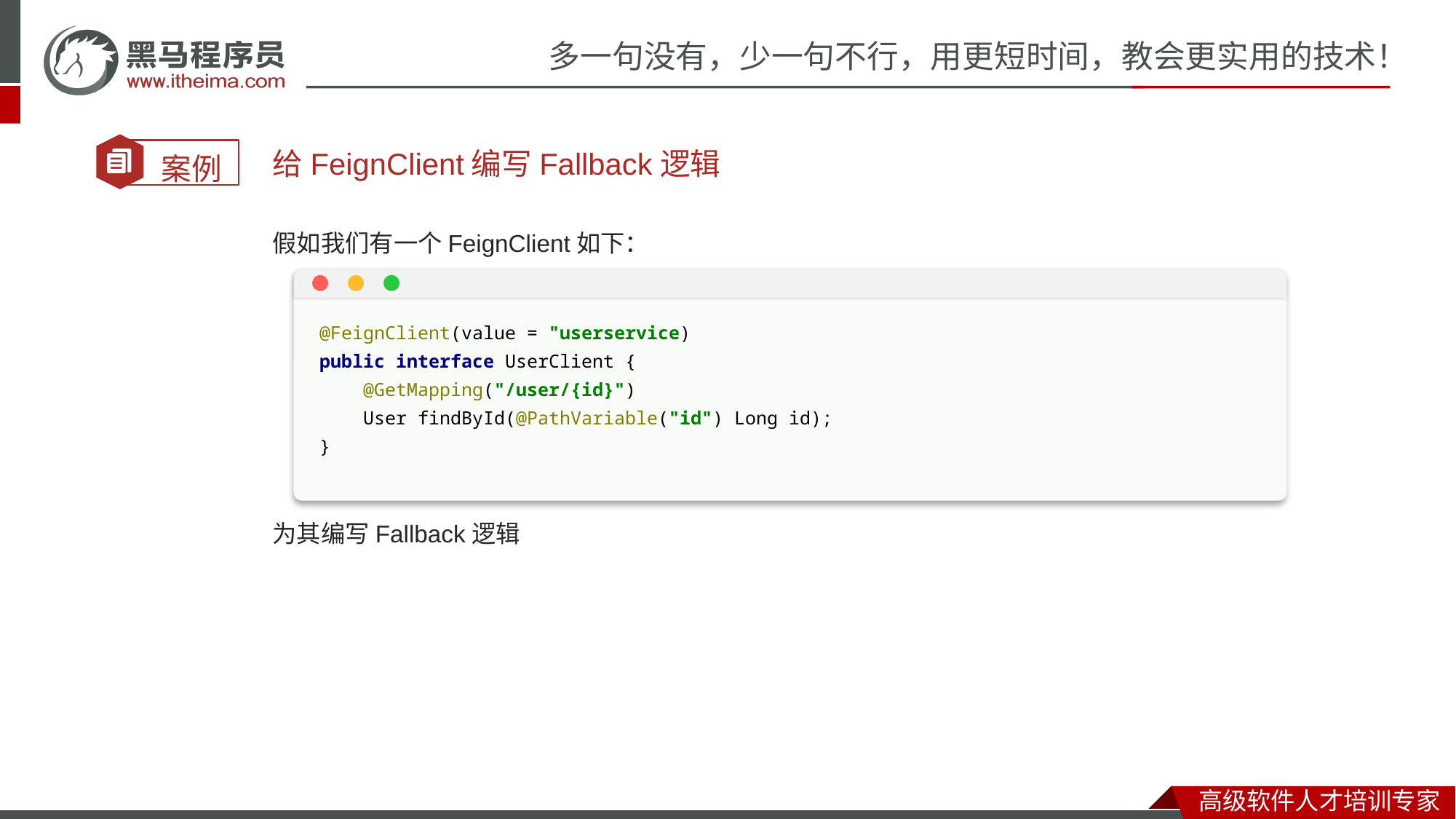

给FeignClient编写Fallback逻辑
假如我们有一个FeignClient如下：

为其编写Fallback逻辑

@FeignClient(value = "userservice)
public interface UserClient {
    @GetMapping("/user/{id}")
    User findById(@PathVariable("id") Long id);
}